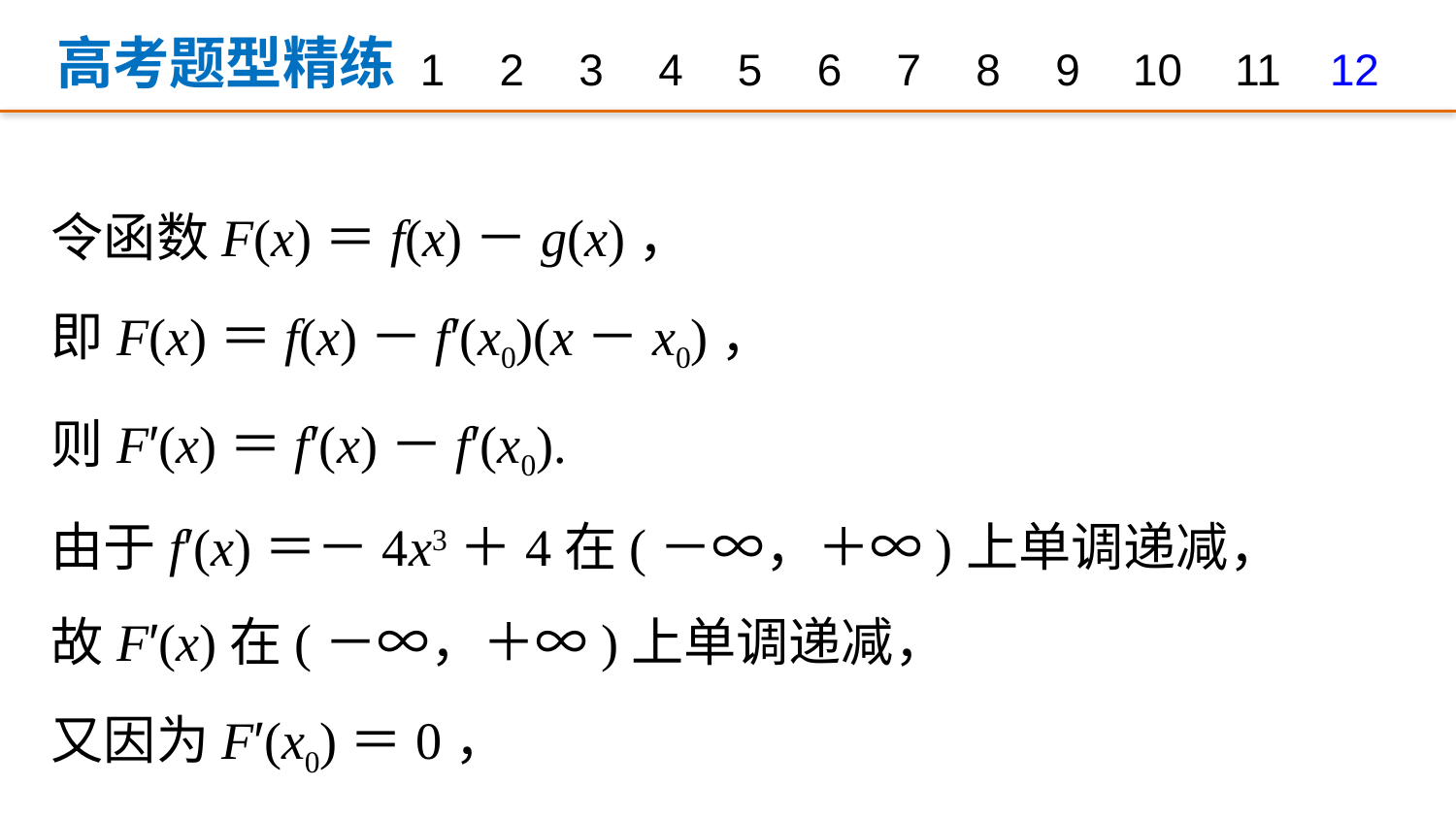

高考题型精练
1
2
3
4
5
6
7
8
9
12
10
11
令函数F(x)＝f(x)－g(x)，
即F(x)＝f(x)－f′(x0)(x－x0)，
则F′(x)＝f′(x)－f′(x0).
由于f′(x)＝－4x3＋4在(－∞，＋∞)上单调递减，
故F′(x)在(－∞，＋∞)上单调递减，
又因为F′(x0)＝0，